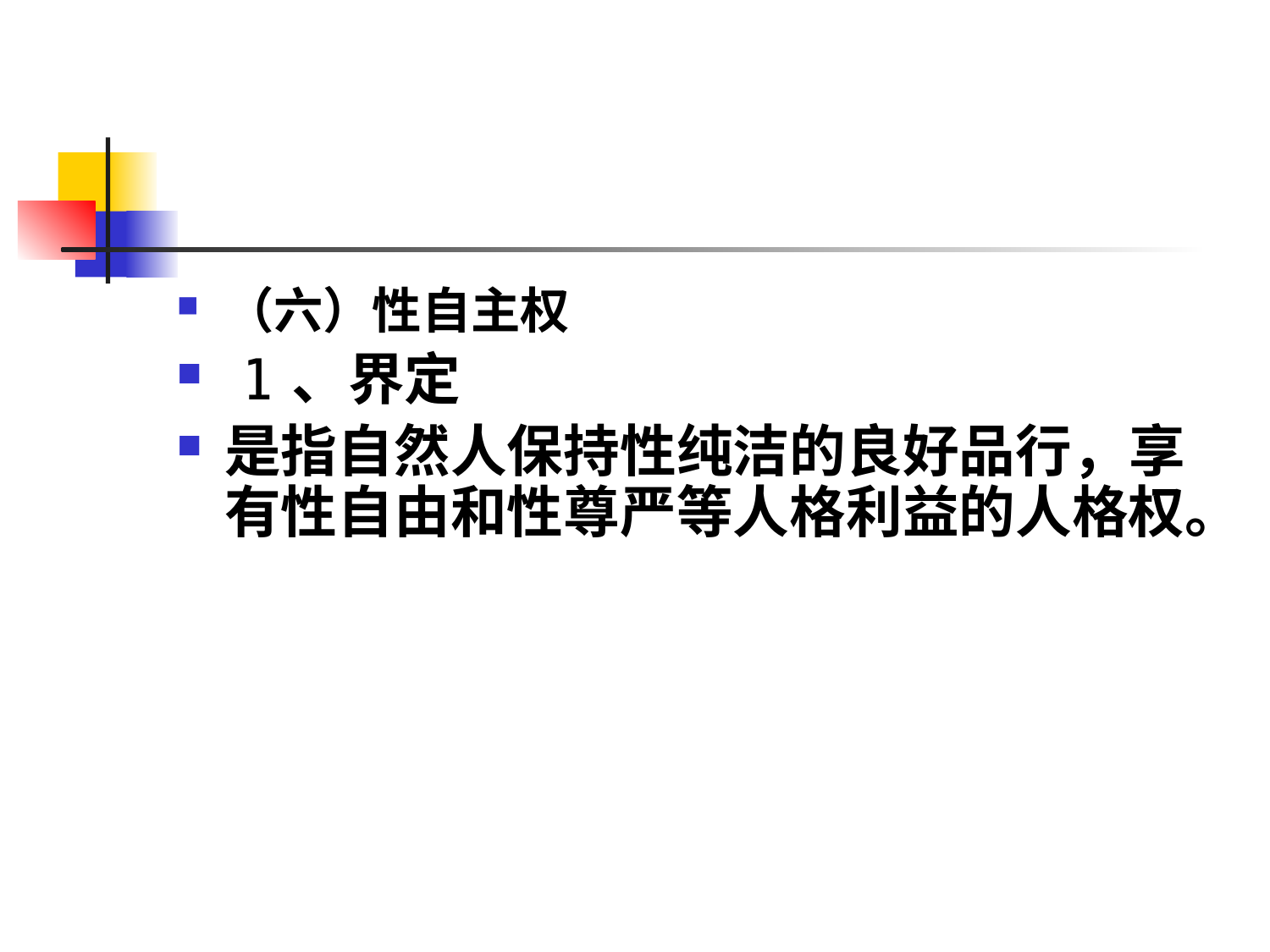

#
（六）性自主权
 1、界定
是指自然人保持性纯洁的良好品行，享有性自由和性尊严等人格利益的人格权。